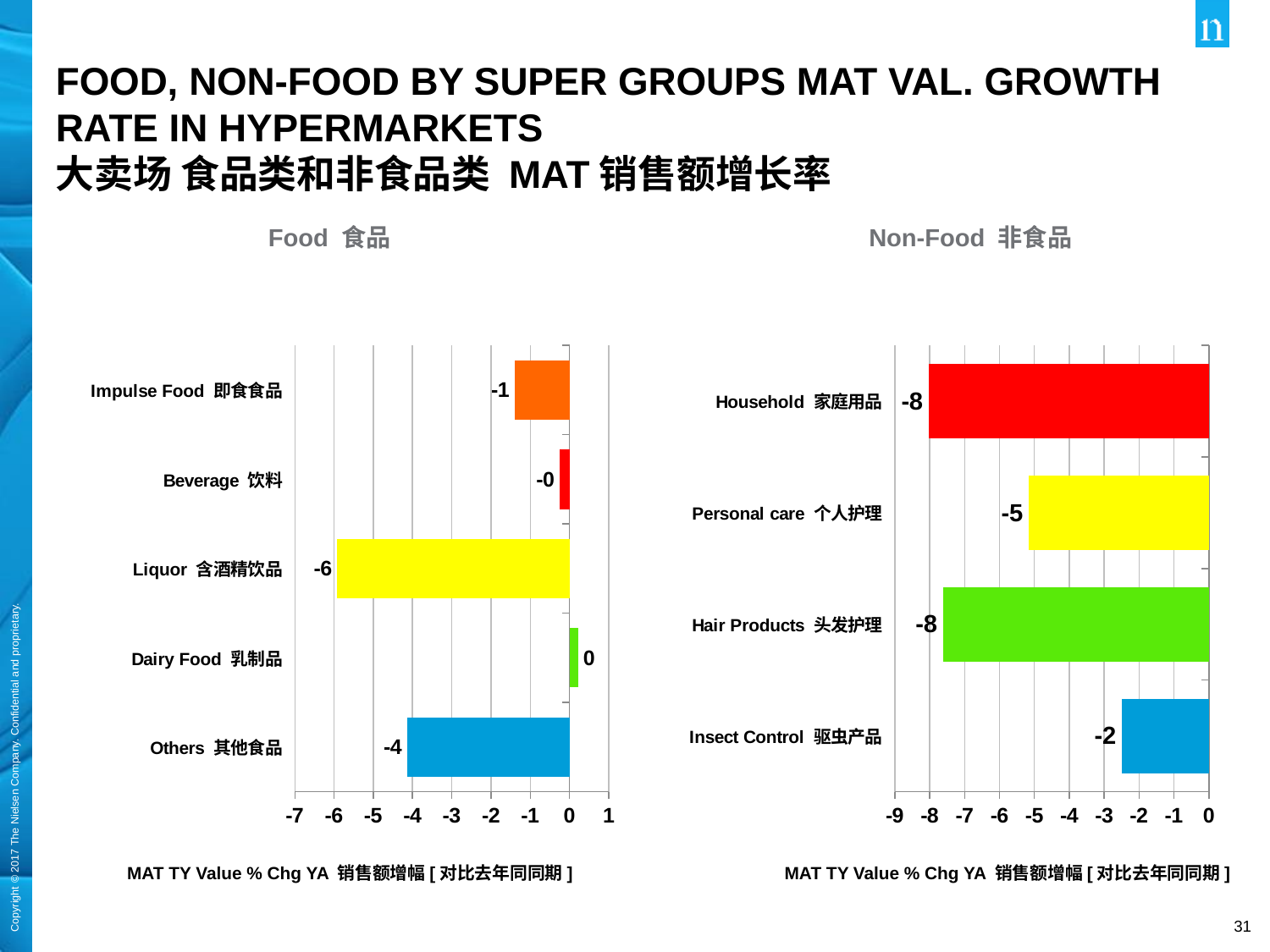

Food, Non-Food By Super Groups MAT Val. Growth Rate in Hypermarkets
大卖场 食品类和非食品类 MAT销售额增长率
Food 食品
Non-Food 非食品

### Chart

| Category | MAT TY |
|---|---|
| Others 其他食品 | -4.136472862 |
| Dairy Food 乳制品 | 0.219457553 |
| Liquor 含酒精饮品 | -5.918619702 |
| Beverage 饮料 | -0.248400379 |
| Impulse Food 即食食品 | -1.396510739 |

### Chart

| Category | MAT TY |
|---|---|
| Insect Control 驱虫产品 | -2.487501786 |
| Hair Products 头发护理 | -7.616516838 |
| Personal care 个人护理 | -5.157710858 |
| Household 家庭用品 | -8.026219384 |

MAT TY Value % Chg YA 销售额增幅[对比去年同同期]
MAT TY Value % Chg YA 销售额增幅[对比去年同同期]